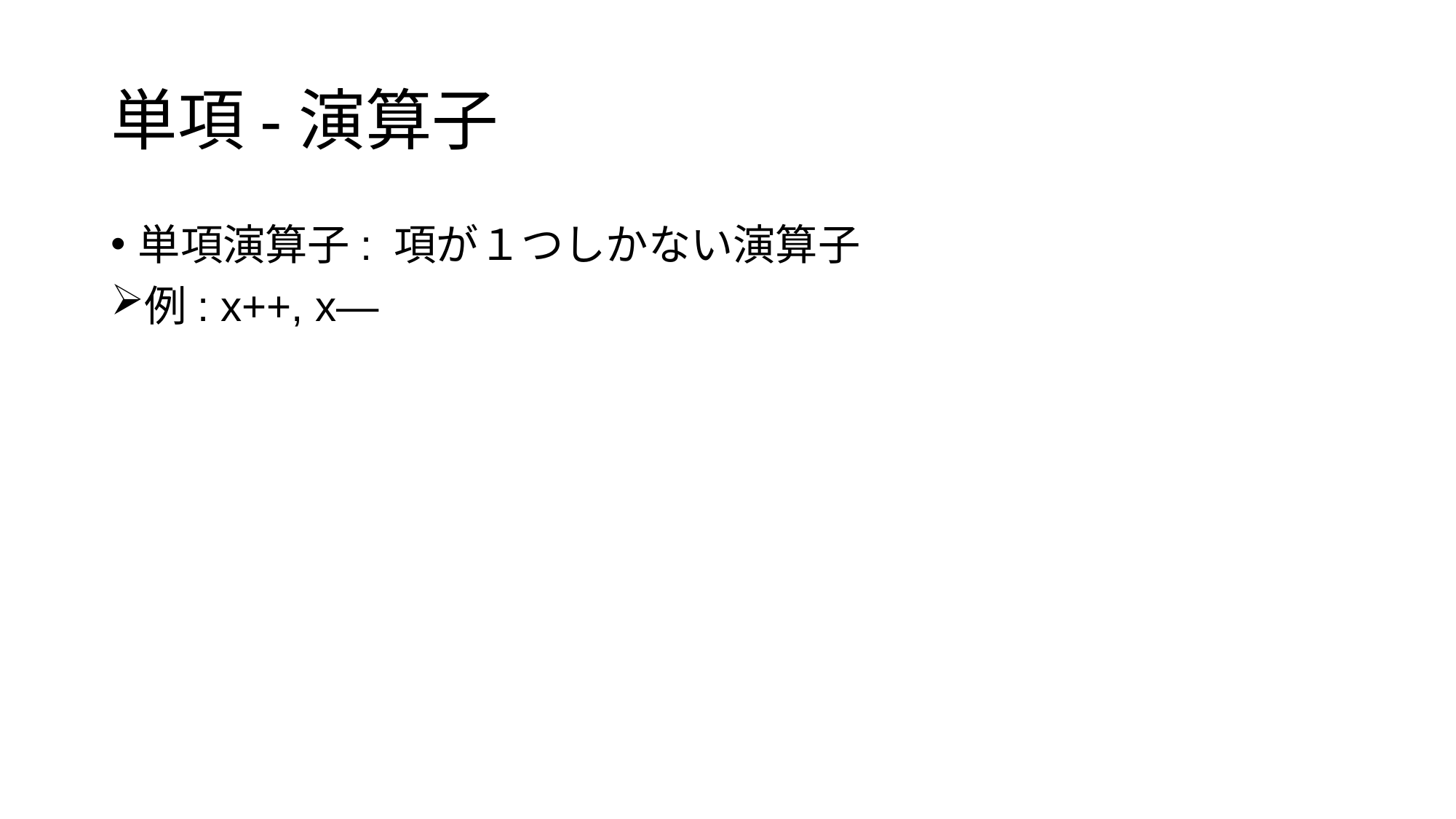

# 単項-演算子
単項演算子: 項が１つしかない演算子
例: x++, x—